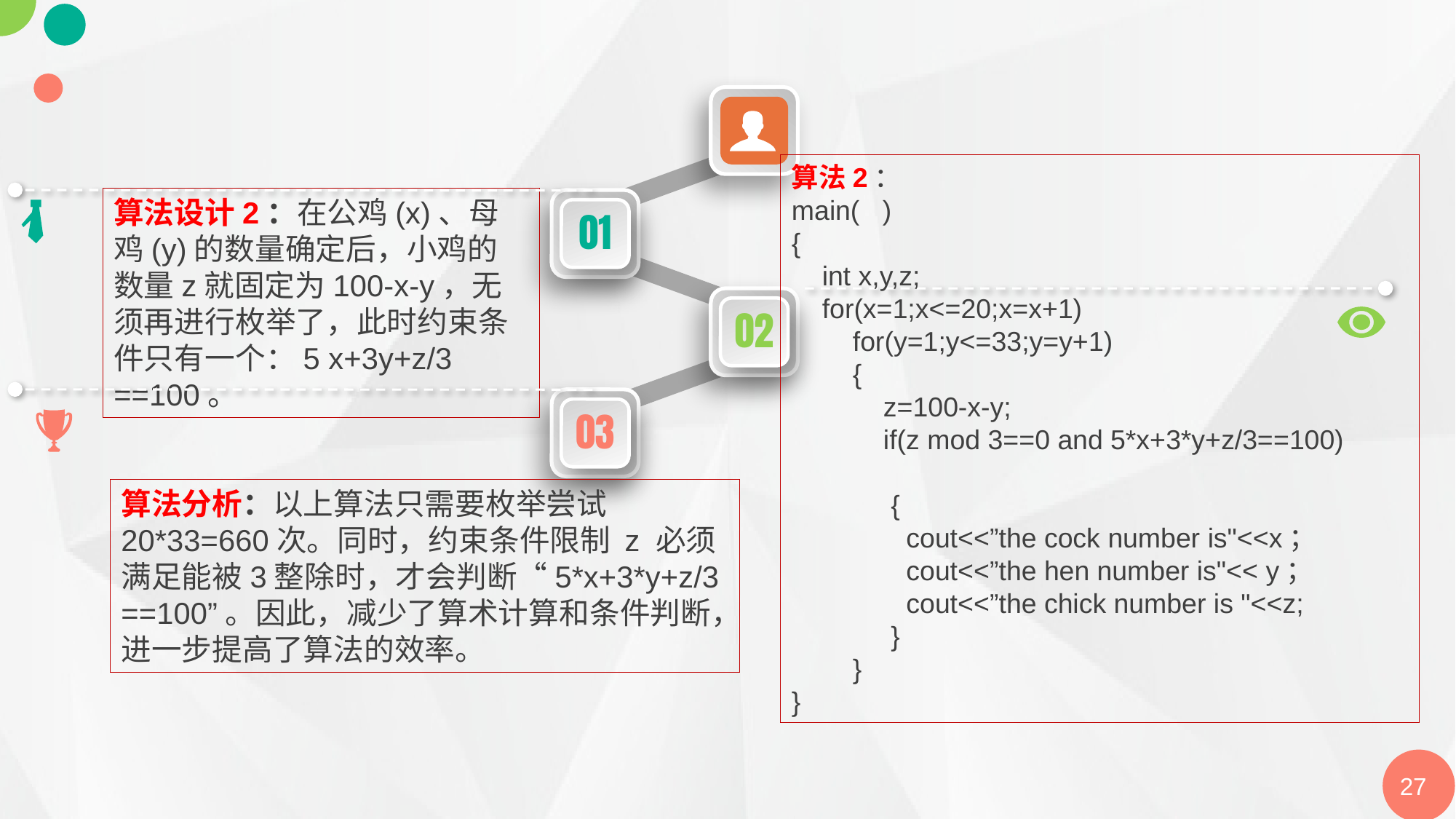

算法2：
main(   )
{
    int x,y,z;
    for(x=1;x<=20;x=x+1)
        for(y=1;y<=33;y=y+1)
        {
            z=100-x-y;
            if(z mod 3==0 and 5*x+3*y+z/3==100)
             {
               cout<<”the cock number is"<<x；
               cout<<”the hen number is"<< y；
               cout<<”the chick number is "<<z;
             }
        }
}

算法设计2：在公鸡(x)、母鸡(y)的数量确定后，小鸡的数量z就固定为100-x-y，无须再进行枚举了，此时约束条件只有一个：5 x+3y+z/3 ==100。

01

02

03

算法分析：以上算法只需要枚举尝试20*33=660次。同时，约束条件限制 z 必须满足能被3整除时，才会判断“5*x+3*y+z/3==100”。因此，减少了算术计算和条件判断，进一步提高了算法的效率。